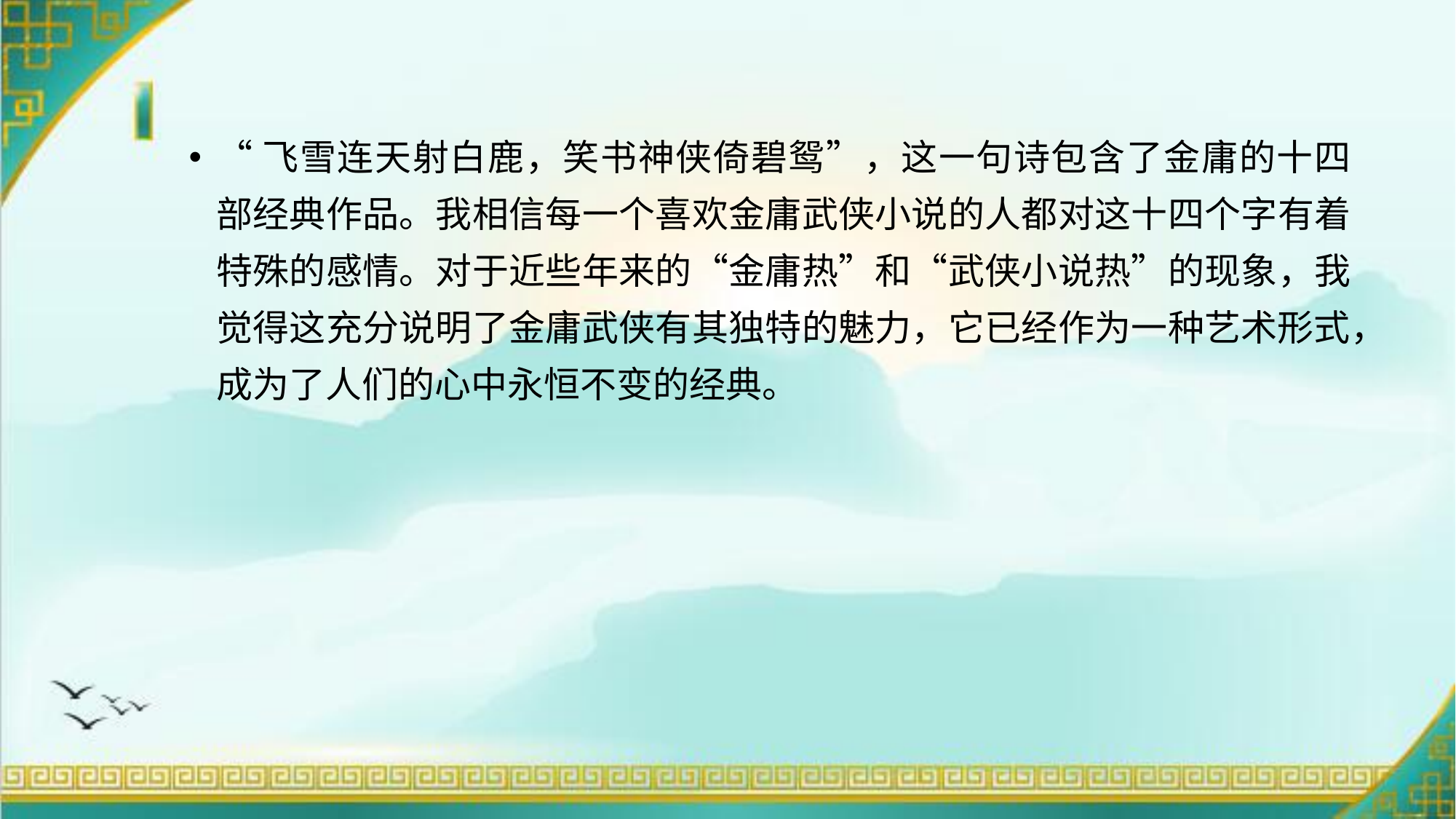

“飞雪连天射白鹿，笑书神侠倚碧鸳”，这一句诗包含了金庸的十四部经典作品。我相信每一个喜欢金庸武侠小说的人都对这十四个字有着特殊的感情。对于近些年来的“金庸热”和“武侠小说热”的现象，我觉得这充分说明了金庸武侠有其独特的魅力，它已经作为一种艺术形式，成为了人们的心中永恒不变的经典。